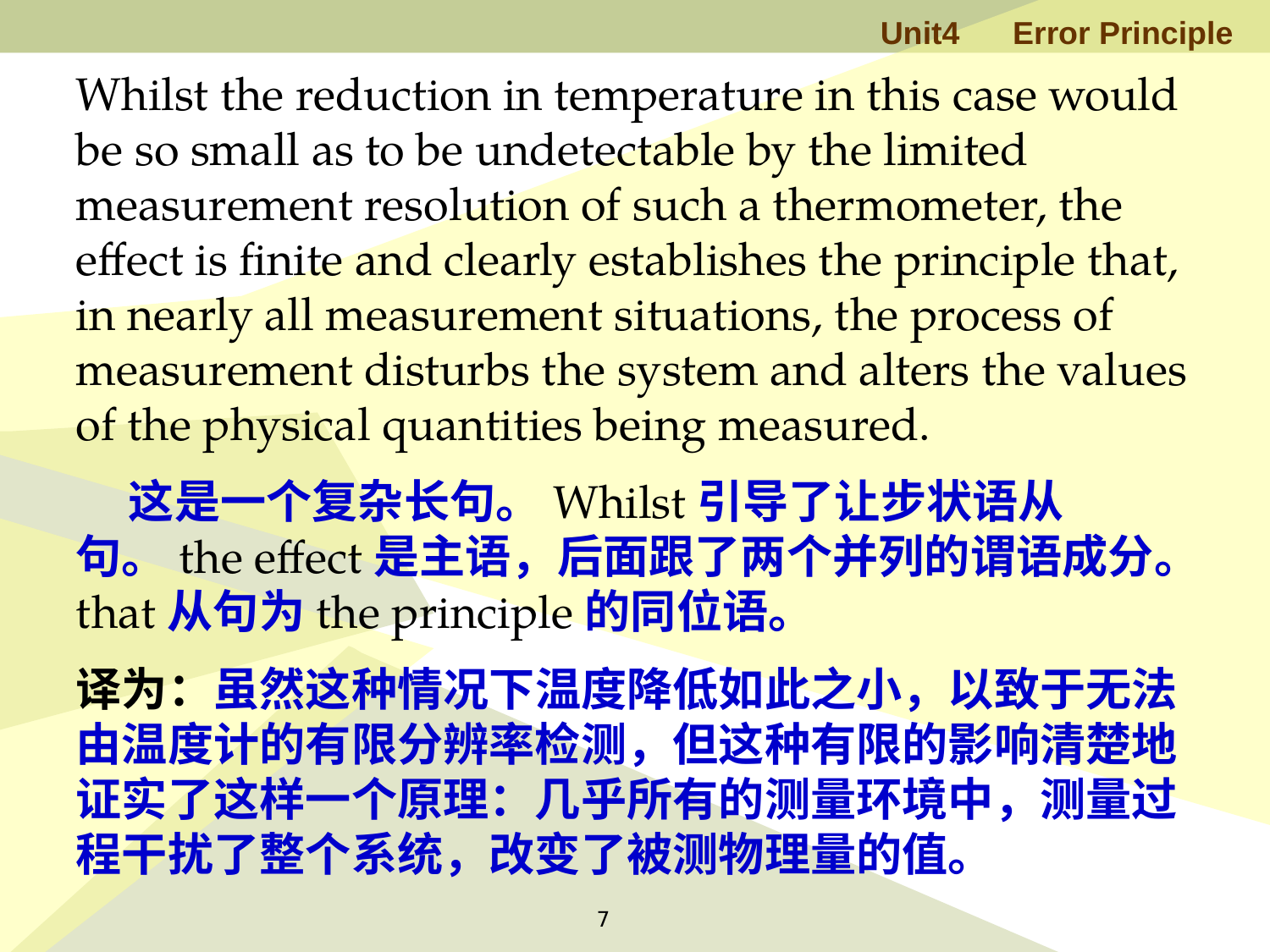

Whilst the reduction in temperature in this case would be so small as to be undetectable by the limited measurement resolution of such a thermometer, the effect is finite and clearly establishes the principle that, in nearly all measurement situations, the process of measurement disturbs the system and alters the values of the physical quantities being measured.
    这是一个复杂长句。Whilst引导了让步状语从句。the effect是主语，后面跟了两个并列的谓语成分。that从句为the principle的同位语。
译为：虽然这种情况下温度降低如此之小，以致于无法由温度计的有限分辨率检测，但这种有限的影响清楚地证实了这样一个原理：几乎所有的测量环境中，测量过程干扰了整个系统，改变了被测物理量的值。
7